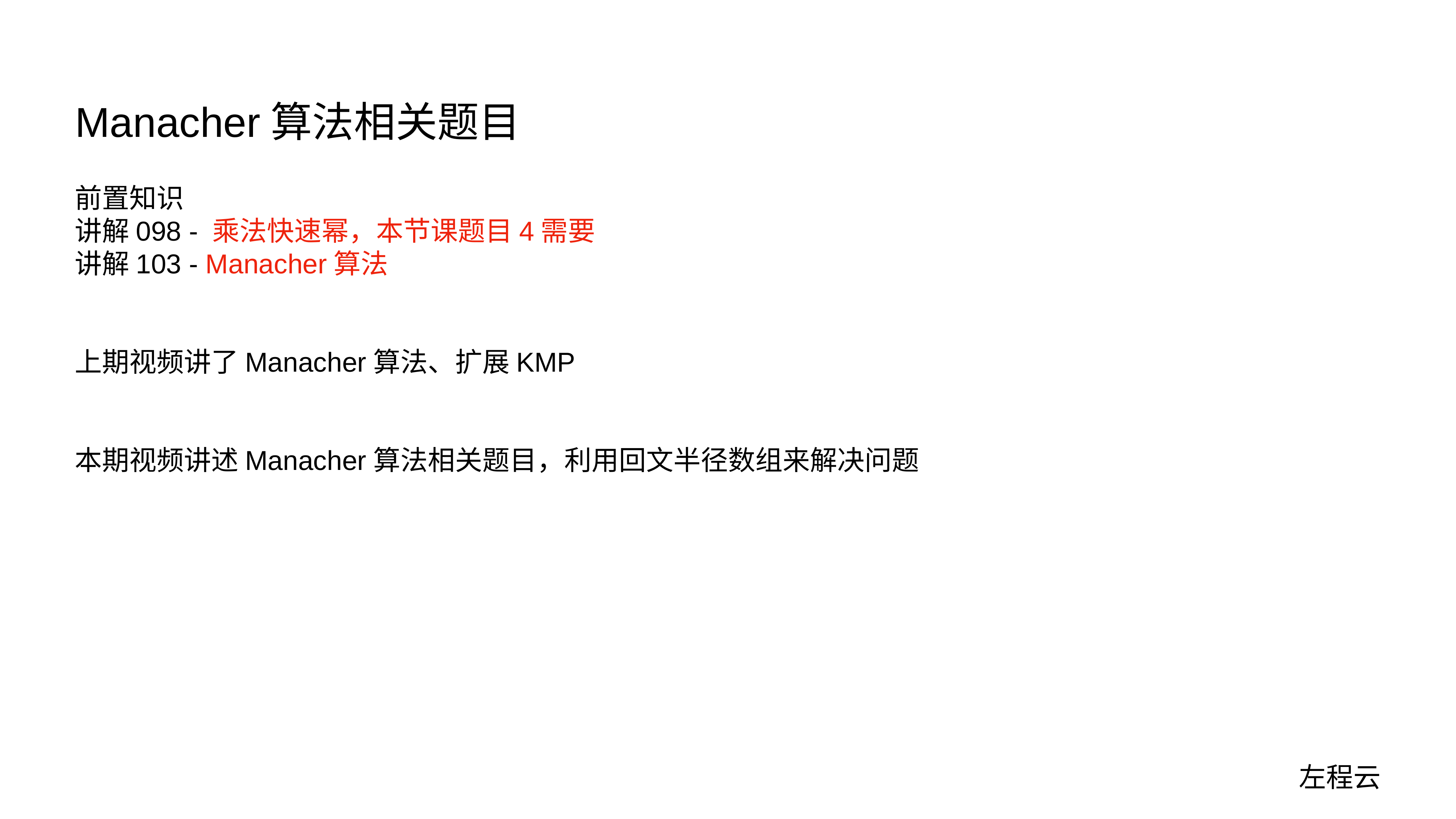

# Manacher算法相关题目
前置知识
讲解098 - 乘法快速幂，本节课题目4需要
讲解103 - Manacher算法

上期视频讲了Manacher算法、扩展KMP

本期视频讲述Manacher算法相关题目，利用回文半径数组来解决问题
左程云